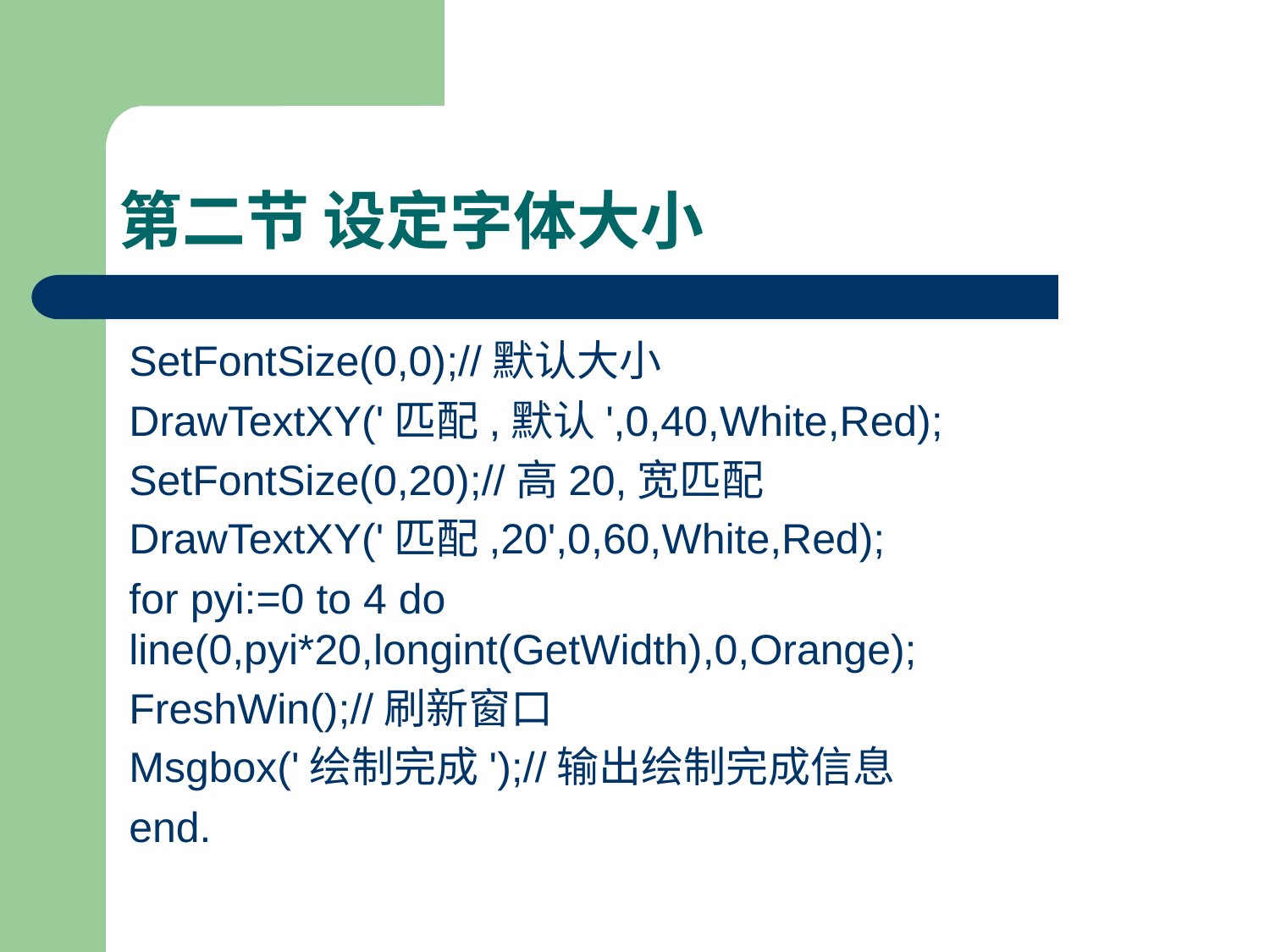

# 第二节 设定字体大小
SetFontSize(0,0);//默认大小
DrawTextXY('匹配,默认',0,40,White,Red);
SetFontSize(0,20);//高20,宽匹配
DrawTextXY('匹配,20',0,60,White,Red);
for pyi:=0 to 4 do line(0,pyi*20,longint(GetWidth),0,Orange);
FreshWin();//刷新窗口
Msgbox('绘制完成');//输出绘制完成信息
end.